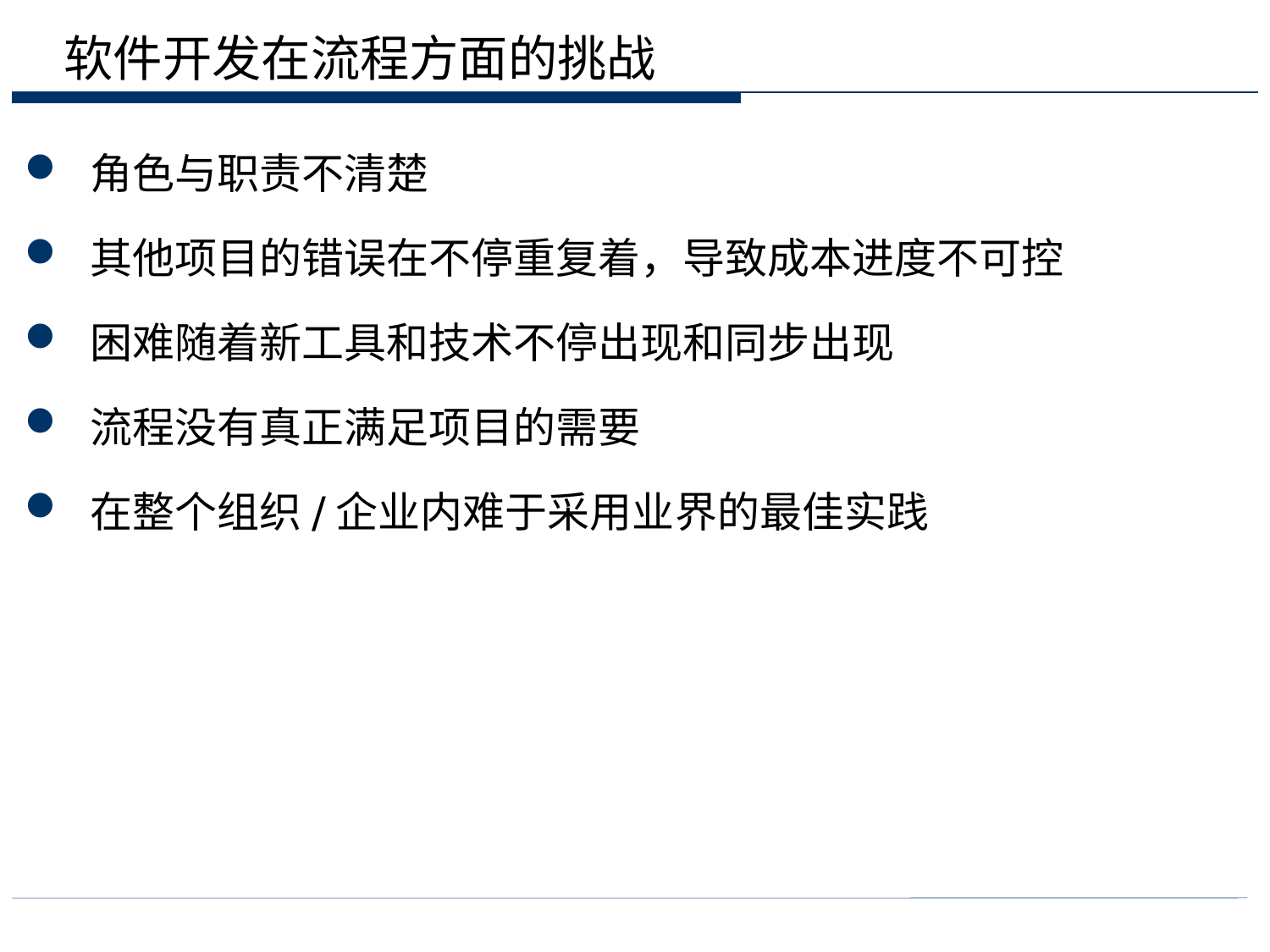

# 软件开发在流程方面的挑战
角色与职责不清楚
其他项目的错误在不停重复着，导致成本进度不可控
困难随着新工具和技术不停出现和同步出现
流程没有真正满足项目的需要
在整个组织/企业内难于采用业界的最佳实践

5